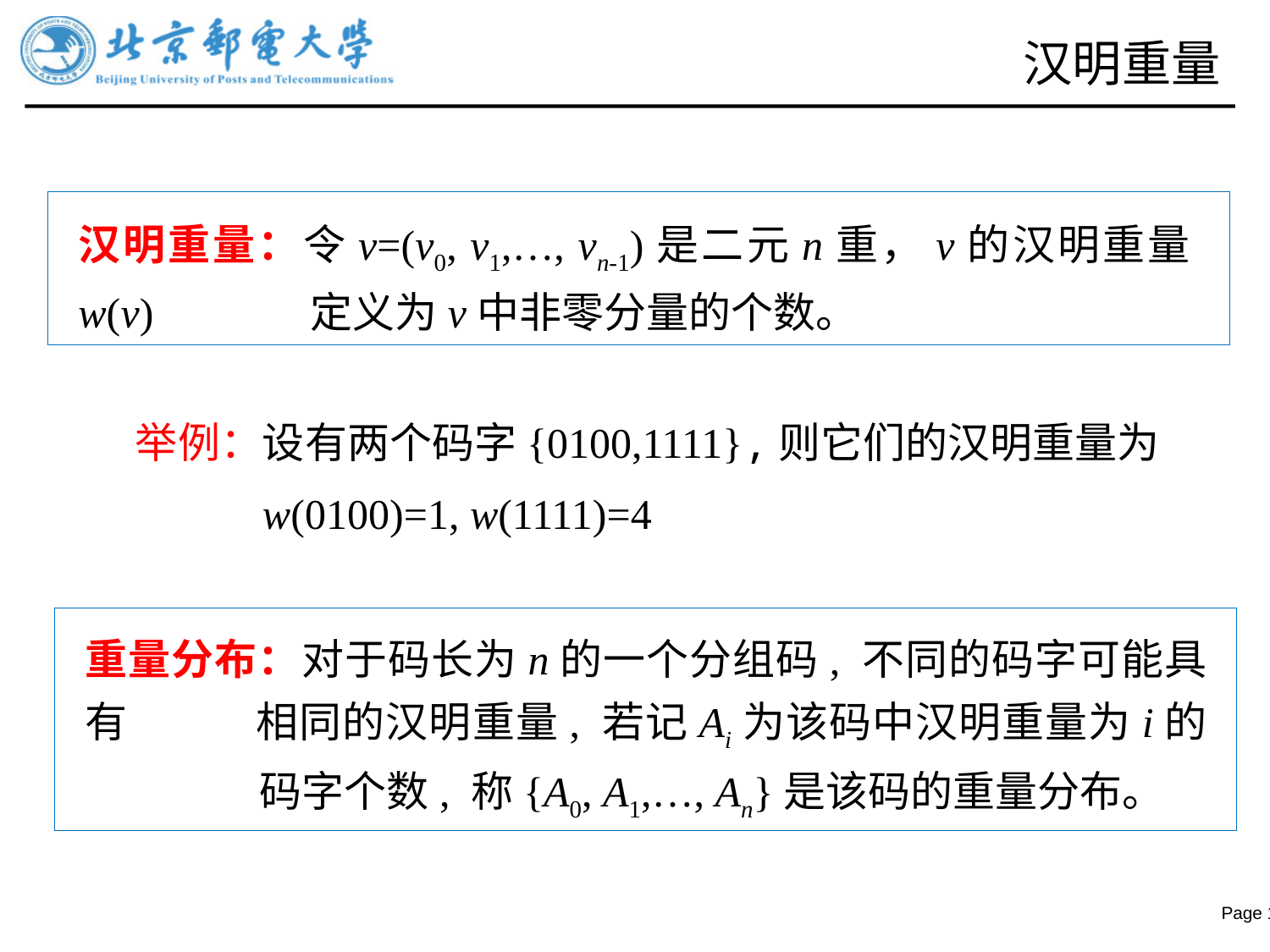

# 汉明重量

汉明重量：令v=(v0, v1,…, vn-1)是二元n重，v的汉明重量w(v)	         定义为v中非零分量的个数。
举例：设有两个码字{0100,1111},则它们的汉明重量为	w(0100)=1, w(1111)=4

重量分布：对于码长为n的一个分组码, 不同的码字可能具有	    相同的汉明重量, 若记Ai为该码中汉明重量为i的	     码字个数, 称{A0, A1,…, An}是该码的重量分布。